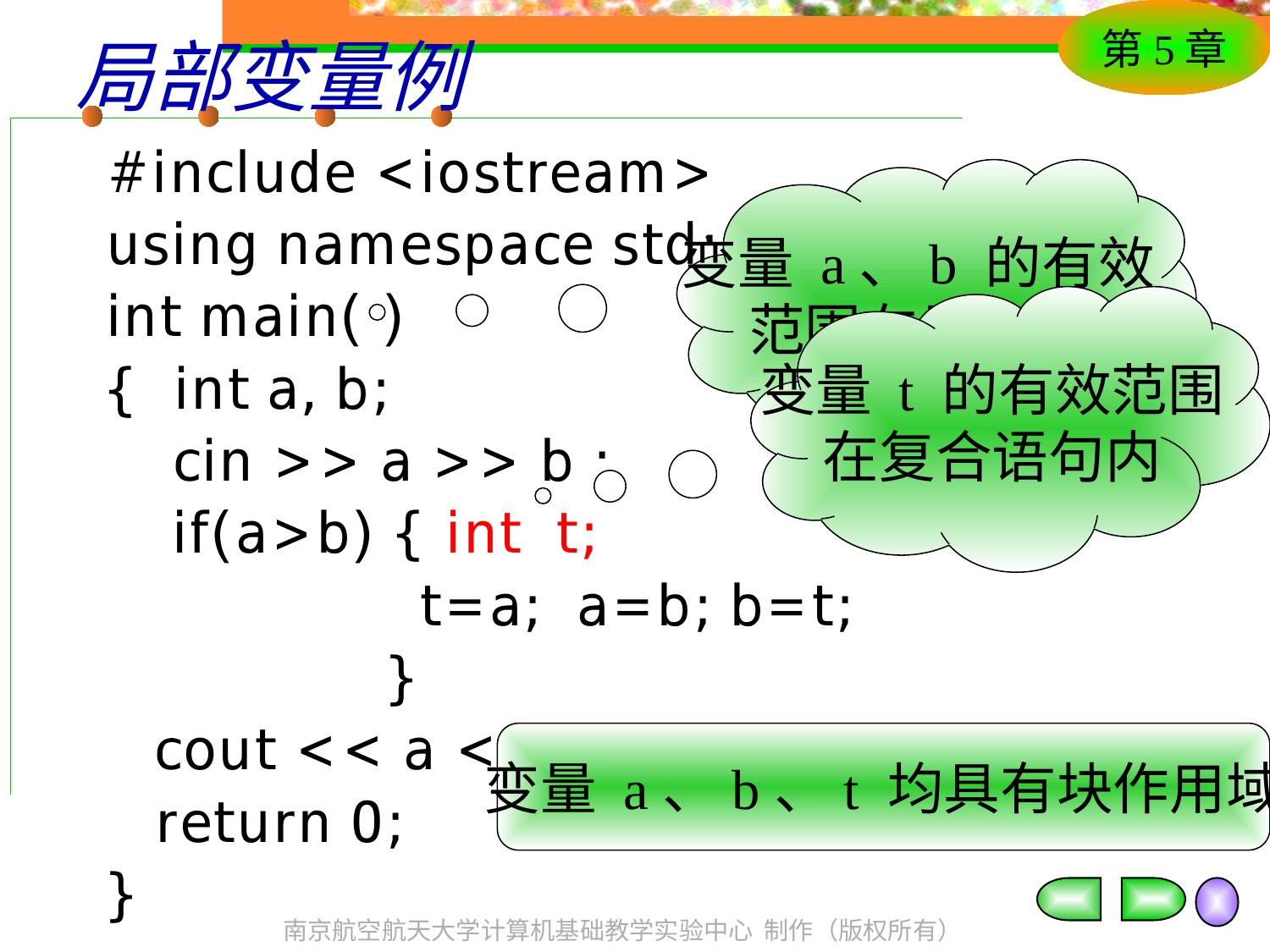

# 局部变量例
#include <iostream>
using namespace std;
int main( )
{  int a, b;
    cin >> a >> b ;
    if(a>b) { int  t;
                   t=a;  a=b; b=t;
                 }
	cout << a << b ;
   return 0;
}
变量 a、b 的有效
范围在函数内
变量 t 的有效范围
在复合语句内
变量 a、b、t 均具有块作用域